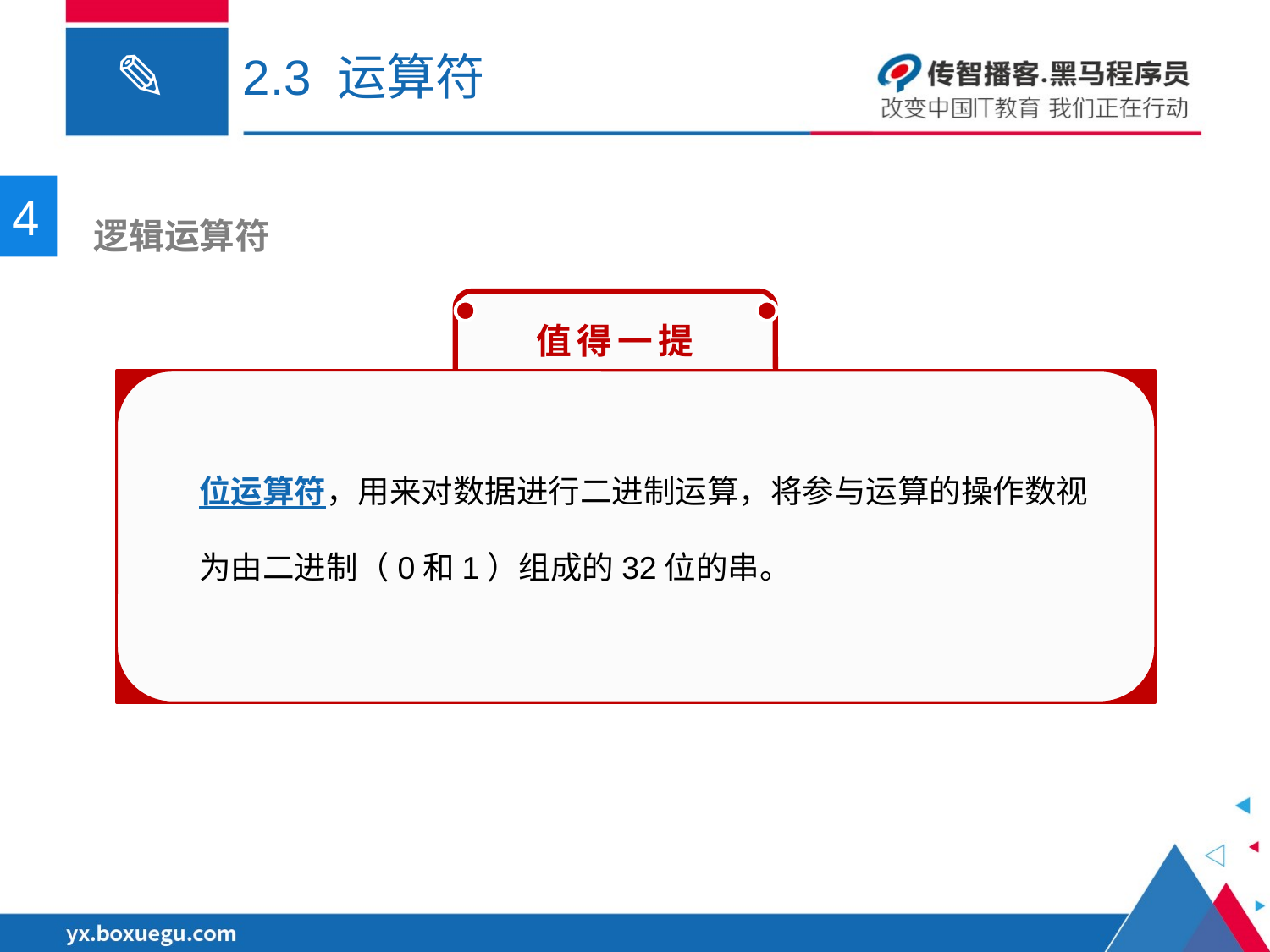

# 2.3 运算符

4
  逻辑运算符

值得一提

位运算符，用来对数据进行二进制运算，将参与运算的操作数视为由二进制（0和1）组成的32位的串。